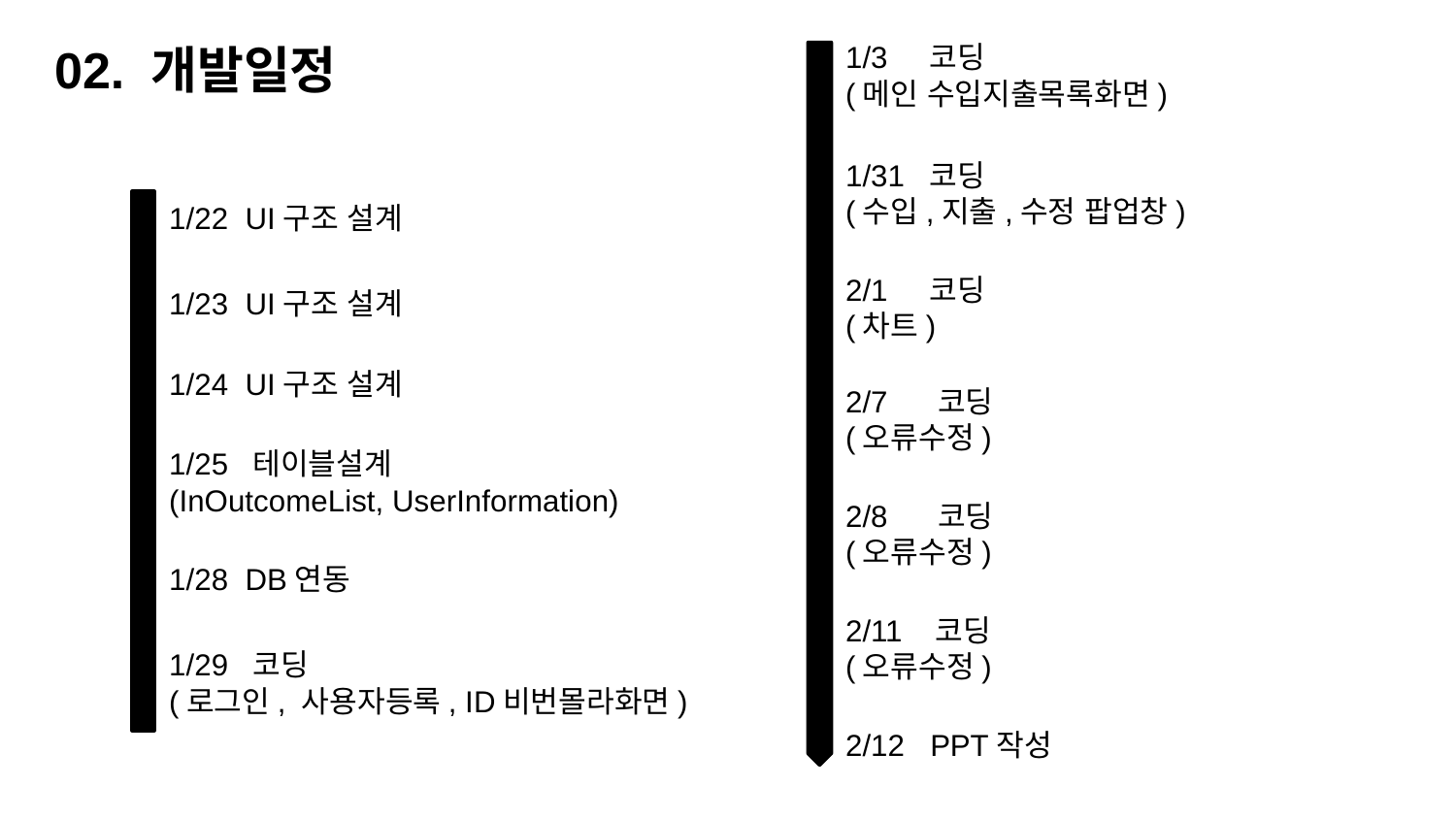

02. 개발일정
1/3    코딩
(메인 수입지출목록화면)
1/31  코딩
(수입,지출,수정 팝업창)

1/22  UI구조 설계
2/1    코딩
(차트)
1/23  UI구조 설계
1/24  UI구조 설계
2/7     코딩
(오류수정)

1/25  테이블설계
(InOutcomeList, UserInformation)
2/8     코딩
(오류수정)
1/28  DB연동
2/11   코딩
(오류수정)
1/29  코딩
(로그인, 사용자등록, ID비번몰라화면)
2/12   PPT작성